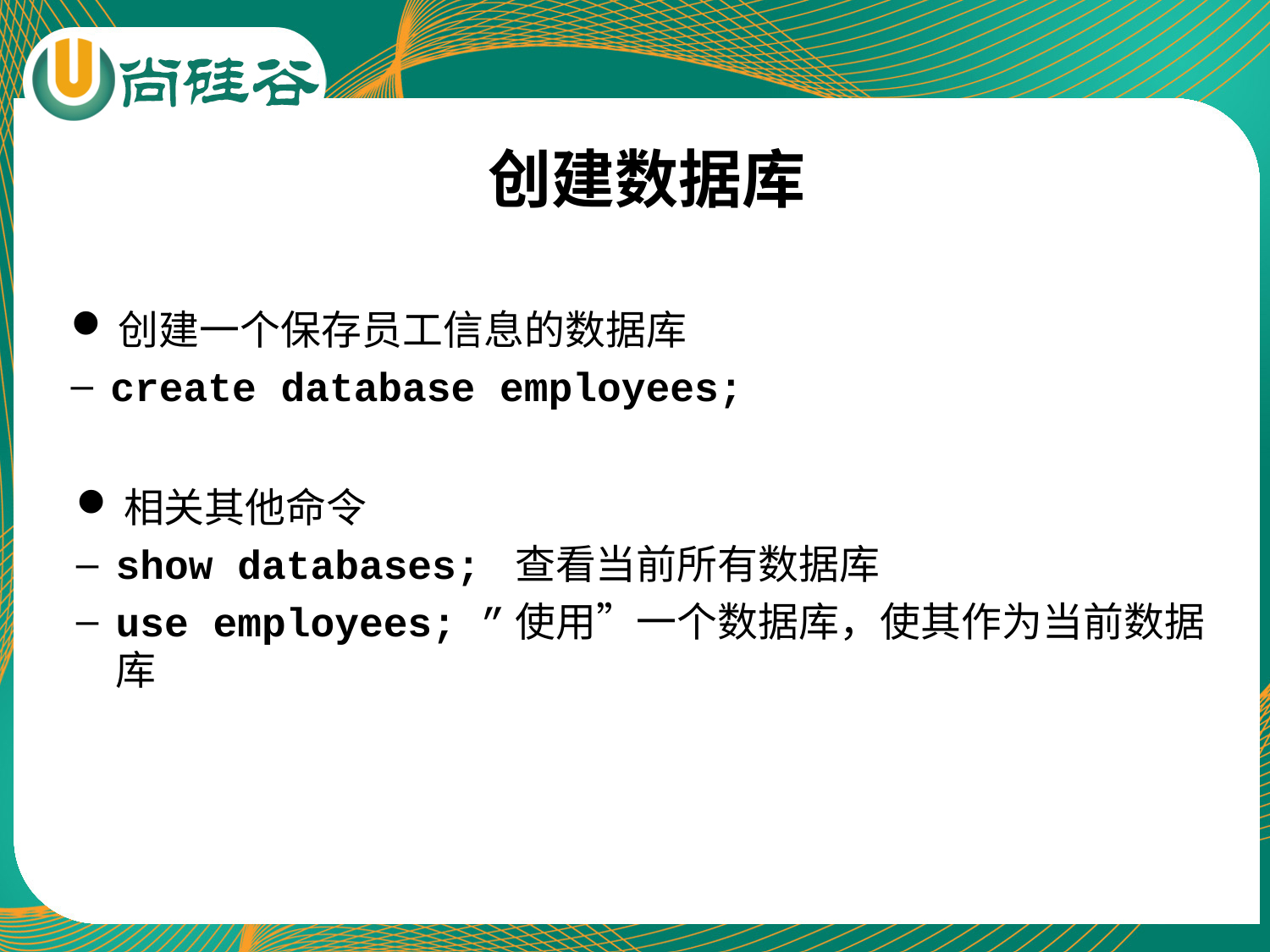

创建数据库
创建一个保存员工信息的数据库
create database employees;
相关其他命令
show databases; 查看当前所有数据库
use employees; ”使用”一个数据库，使其作为当前数据库